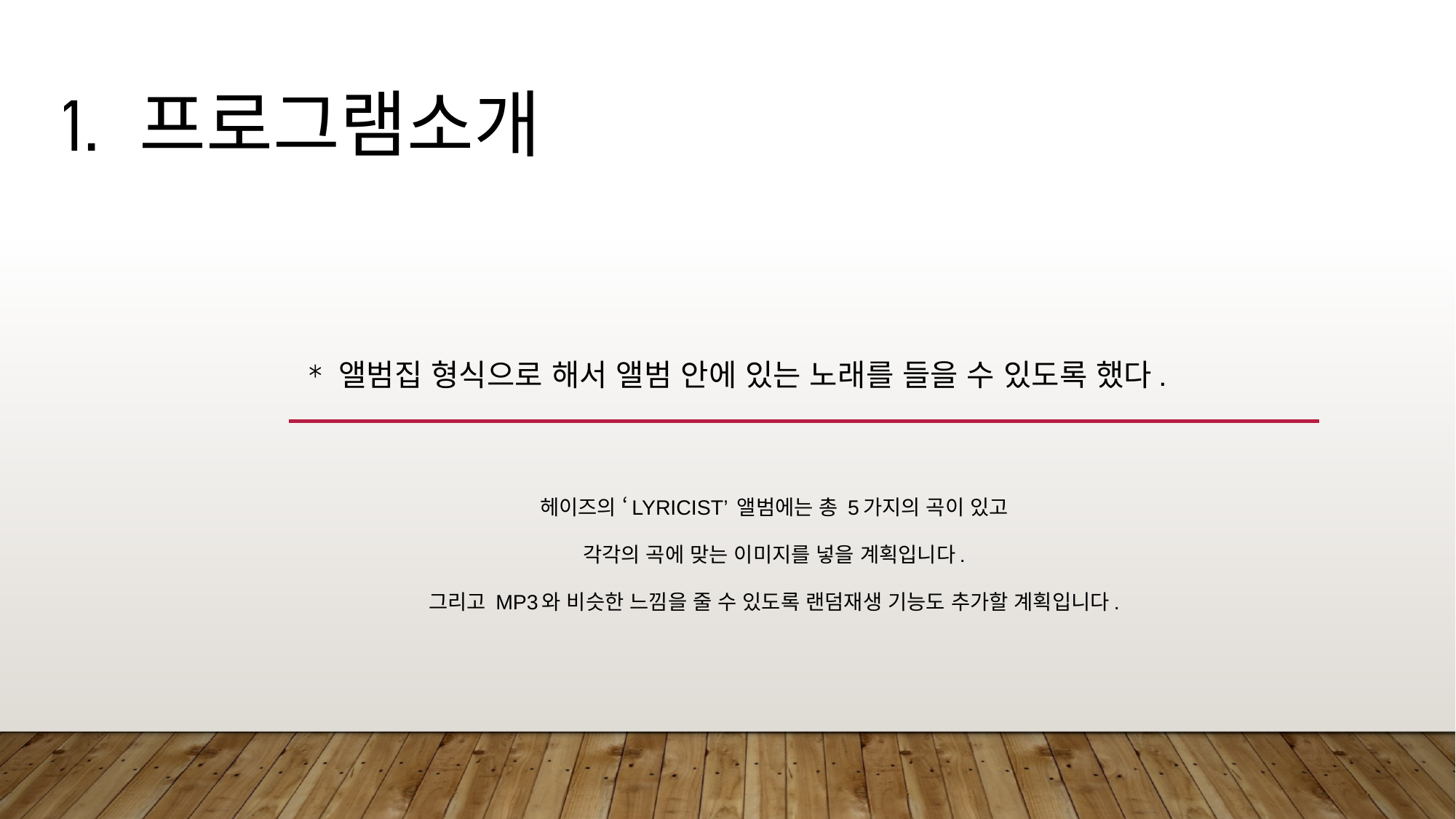

# 1. 프로그램소개
* 앨범집 형식으로 해서 앨범 안에 있는 노래를 들을 수 있도록 했다.
헤이즈의 ‘Lyricist’ 앨범에는 총 5가지의 곡이 있고
각각의 곡에 맞는 이미지를 넣을 계획입니다.
그리고 mp3와 비슷한 느낌을 줄 수 있도록 랜덤재생 기능도 추가할 계획입니다.